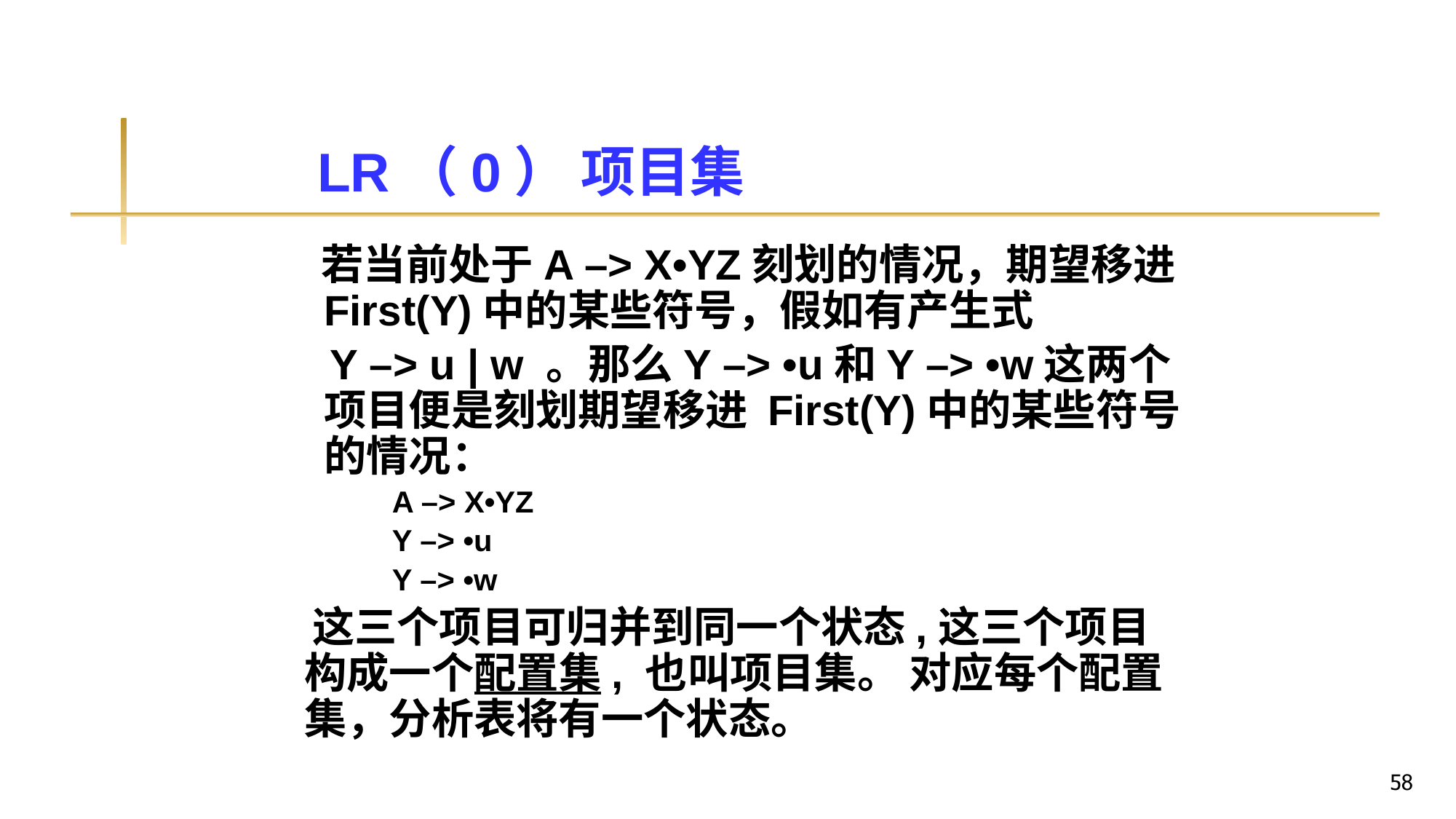

# LR（0） 项目集
   若当前处于A –> X•YZ刻划的情况，期望移进 First(Y)中的某些符号，假如有产生式
    Y –> u | w 。那么Y –> •u和Y –> •w这两个项目便是刻划期望移进 First(Y)中的某些符号的情况：
A –> X•YZ
Y –> •u
Y –> •w
  这三个项目可归并到同一个状态,这三个项目构成一个配置集, 也叫项目集。 对应每个配置集，分析表将有一个状态。
58